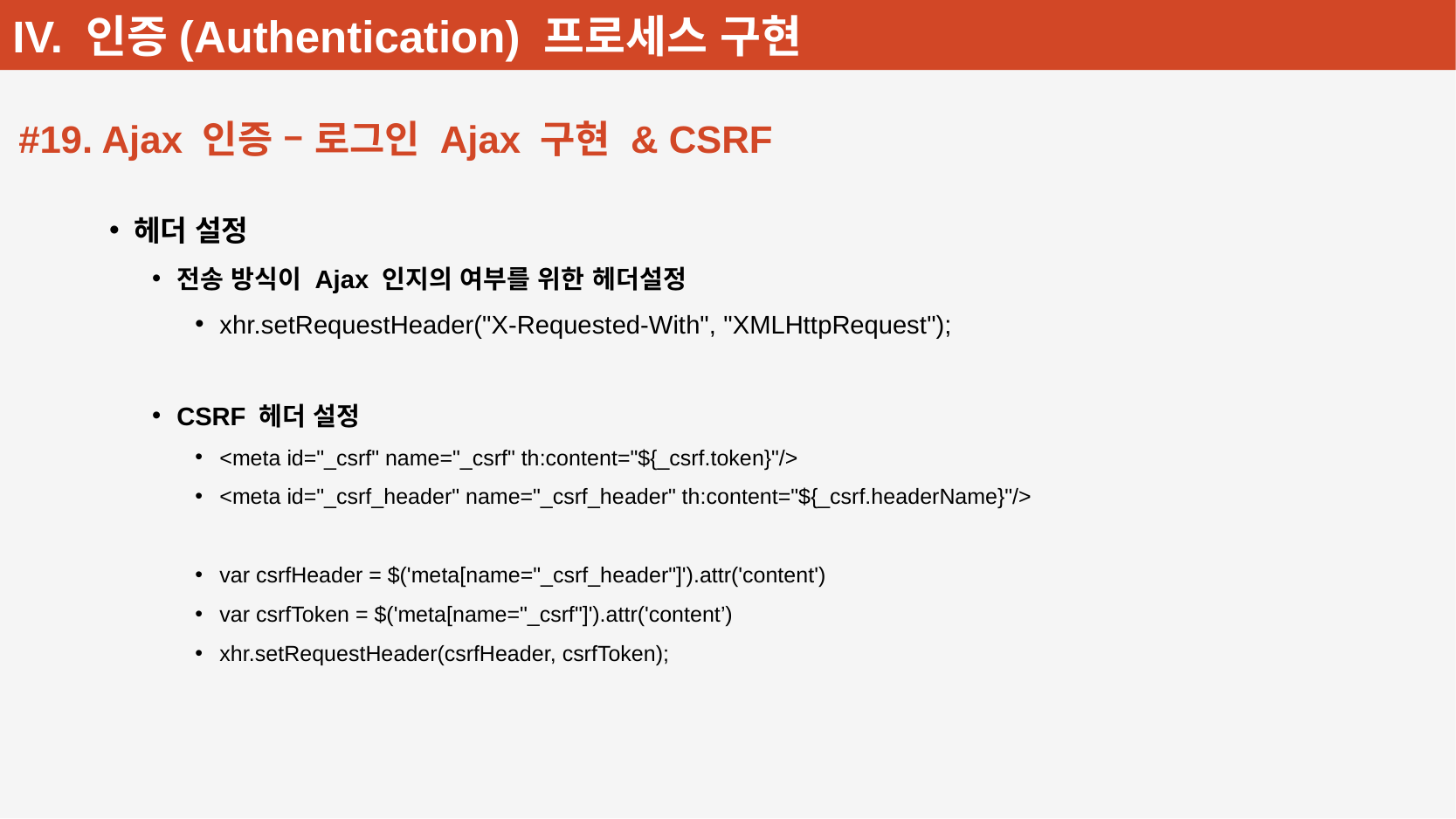

#19. Ajax 인증 – 로그인 Ajax 구현 & CSRF
헤더 설정
전송 방식이 Ajax 인지의 여부를 위한 헤더설정
xhr.setRequestHeader("X-Requested-With", "XMLHttpRequest");

CSRF 헤더 설정
<meta id="_csrf" name="_csrf" th:content="${_csrf.token}"/>
<meta id="_csrf_header" name="_csrf_header" th:content="${_csrf.headerName}"/>

var csrfHeader = $('meta[name="_csrf_header"]').attr('content')
var csrfToken = $('meta[name="_csrf"]').attr('content’)
xhr.setRequestHeader(csrfHeader, csrfToken);